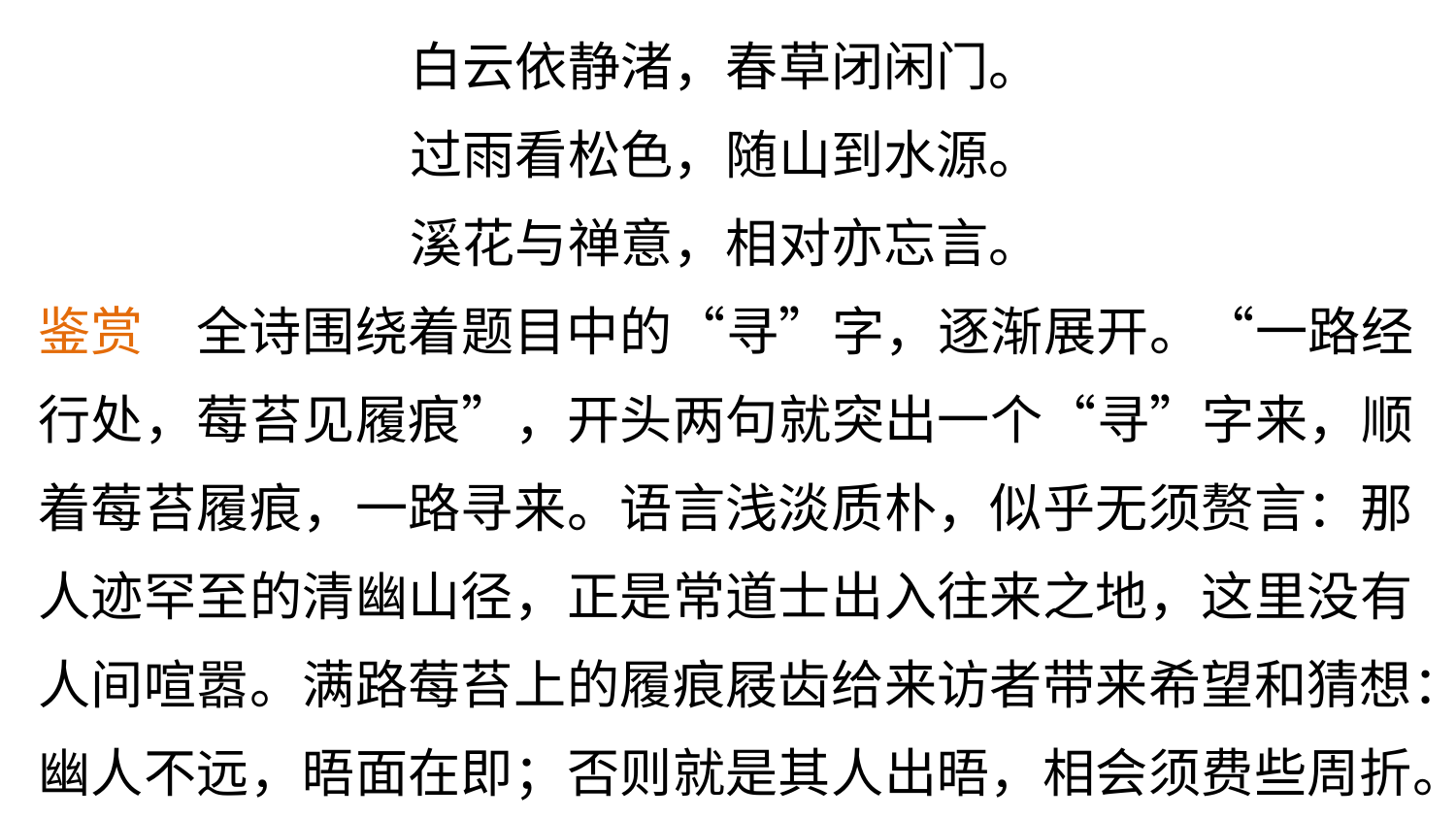

白云依静渚，春草闭闲门。
过雨看松色，随山到水源。
溪花与禅意，相对亦忘言。
鉴赏　全诗围绕着题目中的“寻”字，逐渐展开。“一路经行处，莓苔见履痕”，开头两句就突出一个“寻”字来，顺着莓苔履痕，一路寻来。语言浅淡质朴，似乎无须赘言：那人迹罕至的清幽山径，正是常道士出入往来之地，这里没有人间喧嚣。满路莓苔上的履痕屐齿给来访者带来希望和猜想：幽人不远，晤面在即；否则就是其人出晤，相会须费些周折。